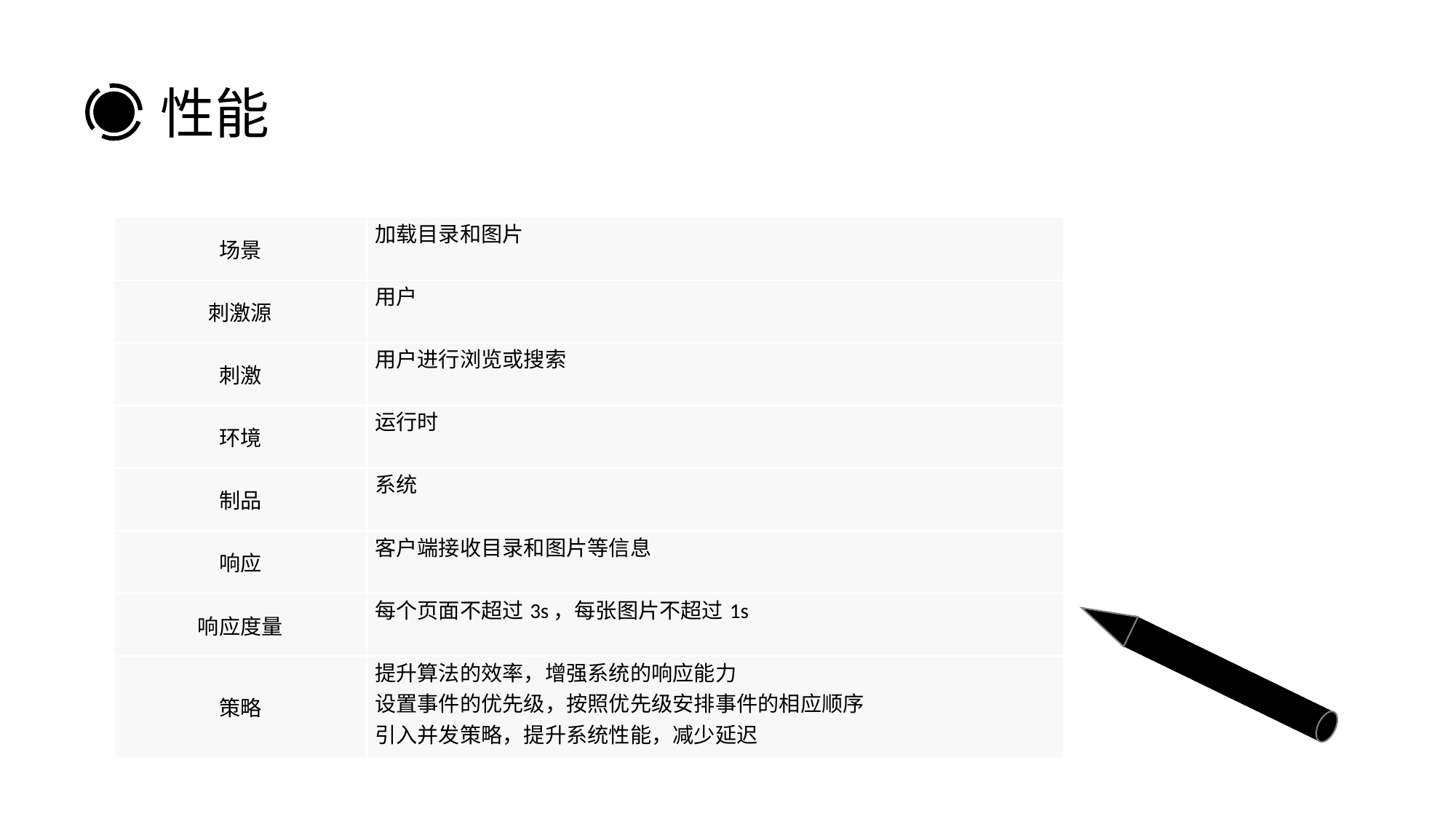

性能

| 场景 | 加载目录和图片 |
| --- | --- |
| 刺激源 | 用户 |
| 刺激 | 用户进行浏览或搜索 |
| 环境 | 运行时 |
| 制品 | 系统 |
| 响应 | 客户端接收目录和图片等信息 |
| 响应度量 | 每个页面不超过3s，每张图片不超过1s |
| 策略 | 提升算法的效率，增强系统的响应能力 设置事件的优先级，按照优先级安排事件的相应顺序 引入并发策略，提升系统性能，减少延迟 |